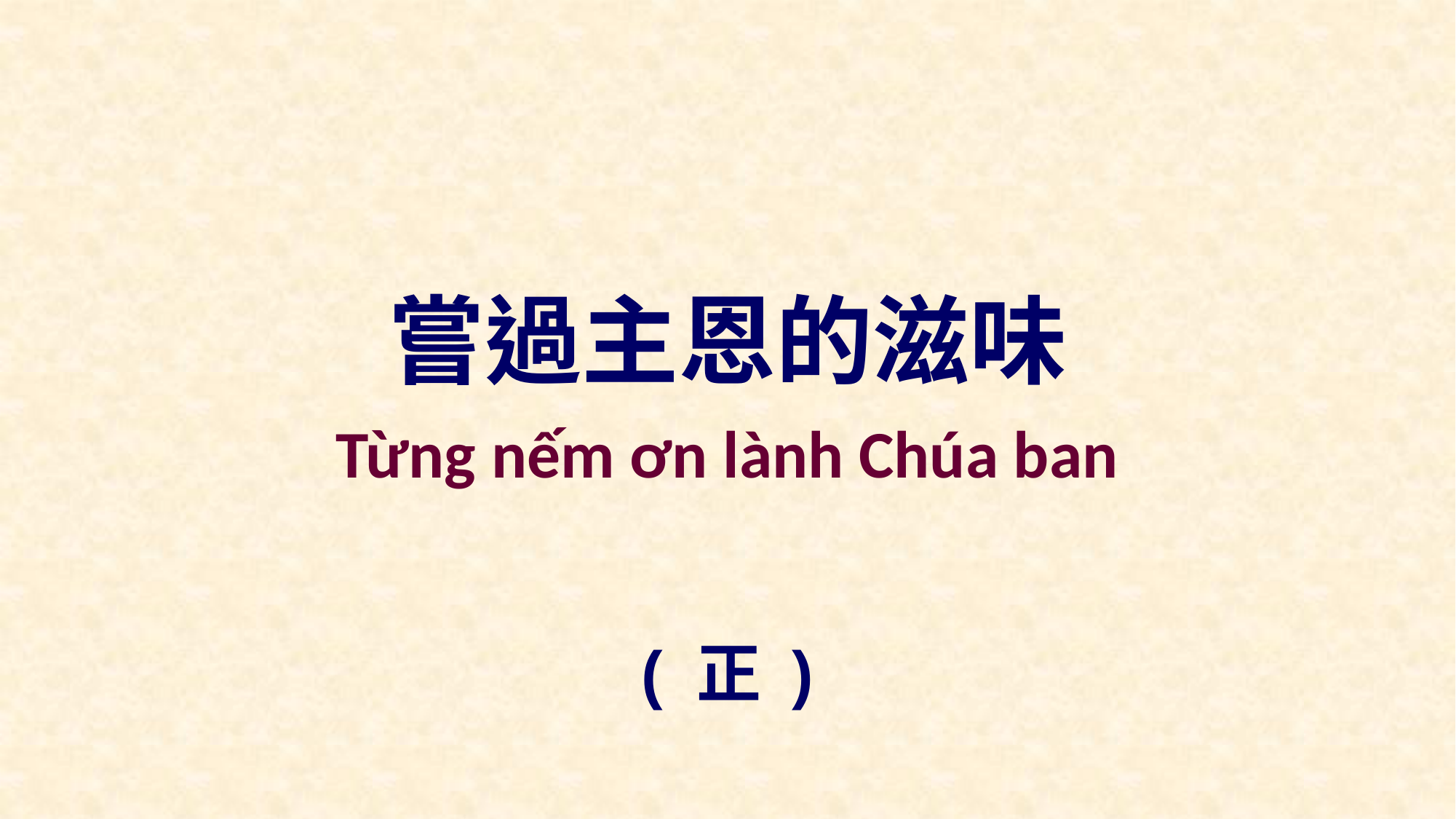

嘗過主恩的滋味
Từng nếm ơn lành Chúa ban
( 正 )